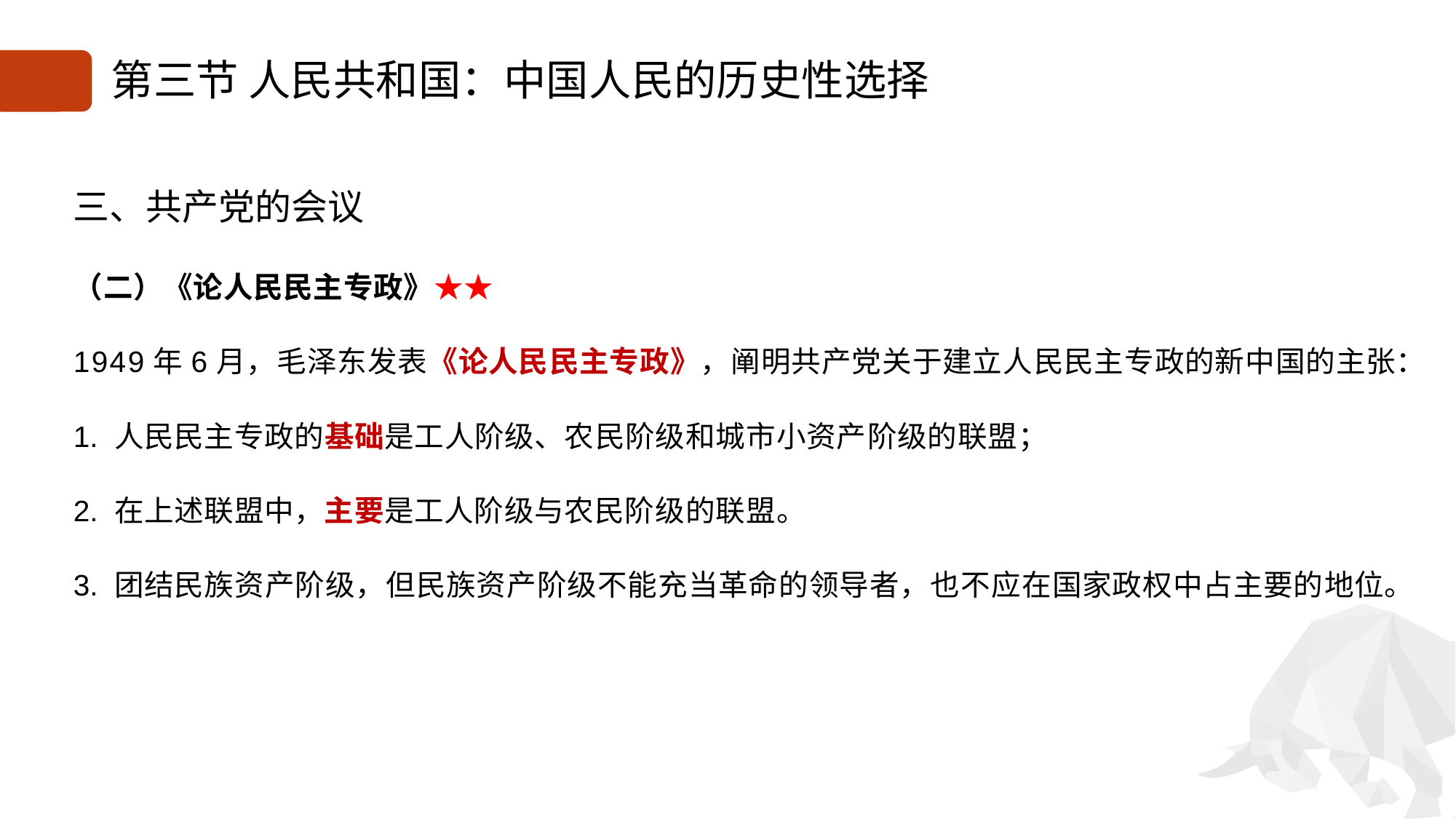

# 第三节 人民共和国：中国人民的历史性选择
三、共产党的会议

（二）《论人民民主专政》★★

1949年6月，毛泽东发表《论人民民主专政》，阐明共产党关于建立人民民主专政的新中国的主张：

人民民主专政的基础是工人阶级、农民阶级和城市小资产阶级的联盟；

在上述联盟中，主要是工人阶级与农民阶级的联盟。

团结民族资产阶级，但民族资产阶级不能充当革命的领导者，也不应在国家政权中占主要的地位。